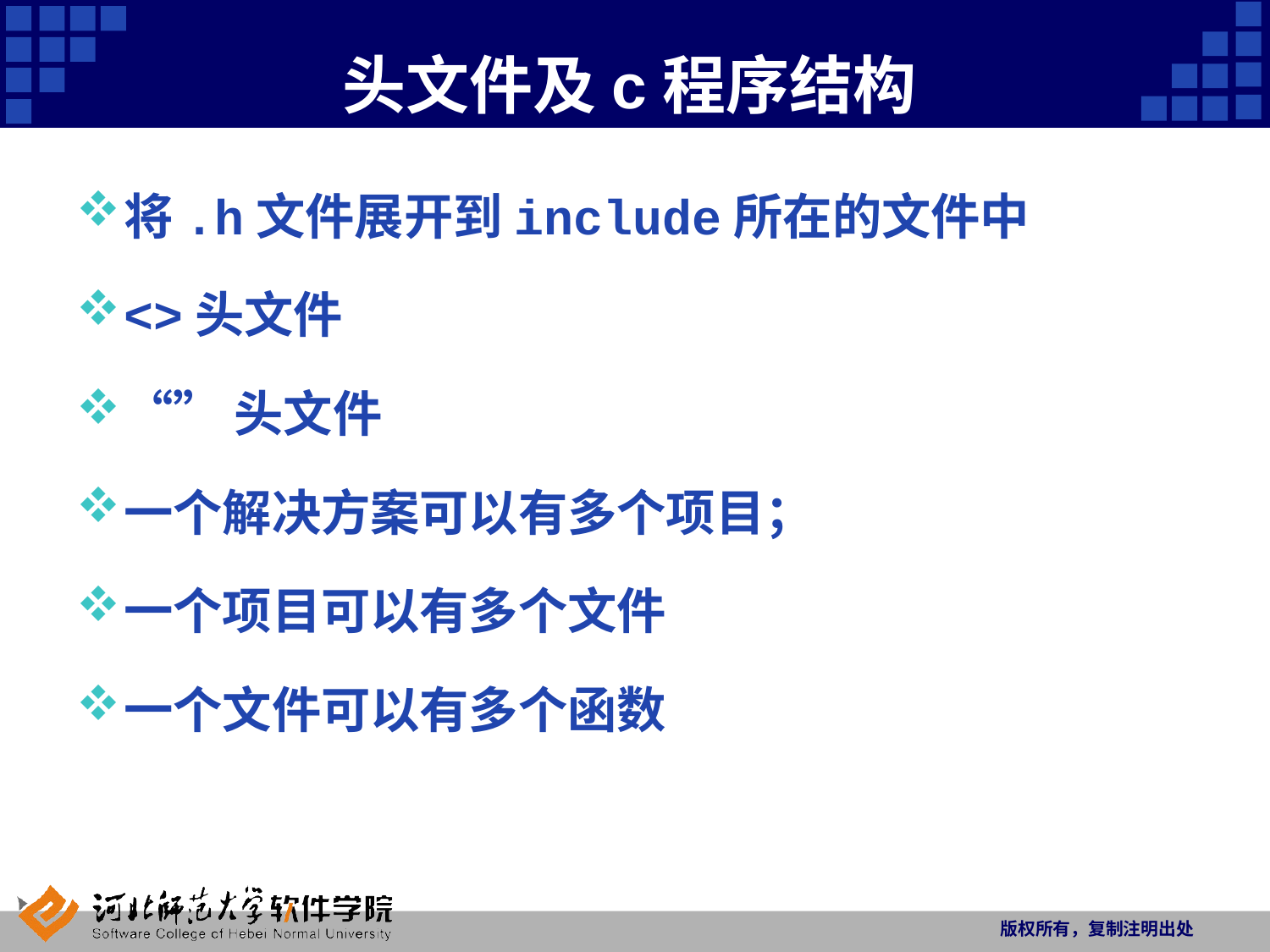

# 头文件及c程序结构
将.h文件展开到include所在的文件中
<>头文件
“”头文件
一个解决方案可以有多个项目；
一个项目可以有多个文件
一个文件可以有多个函数
版权所有，复制注明出处